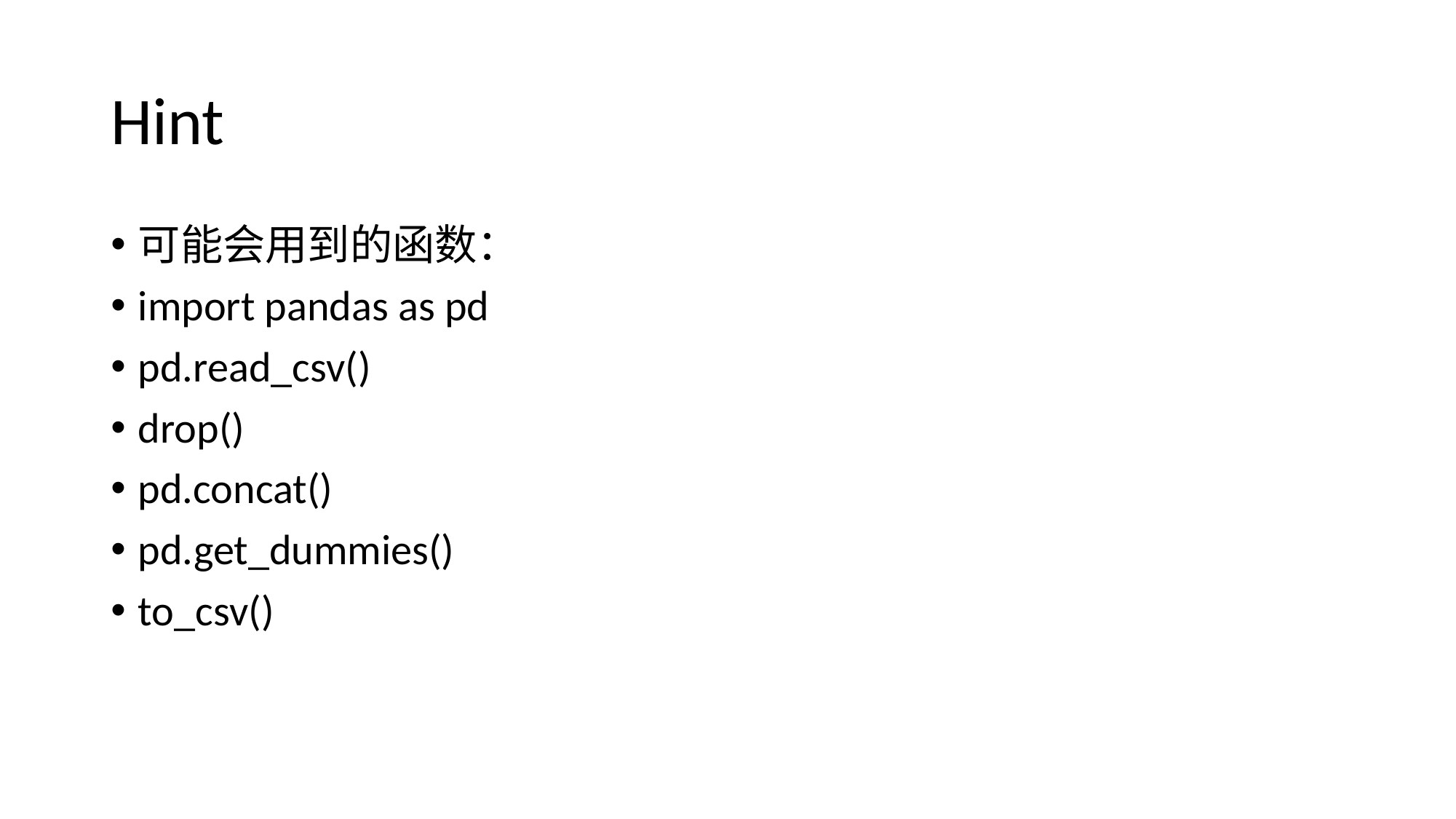

# Hint
可能会用到的函数：
import pandas as pd
pd.read_csv()
drop()
pd.concat()
pd.get_dummies()
to_csv()